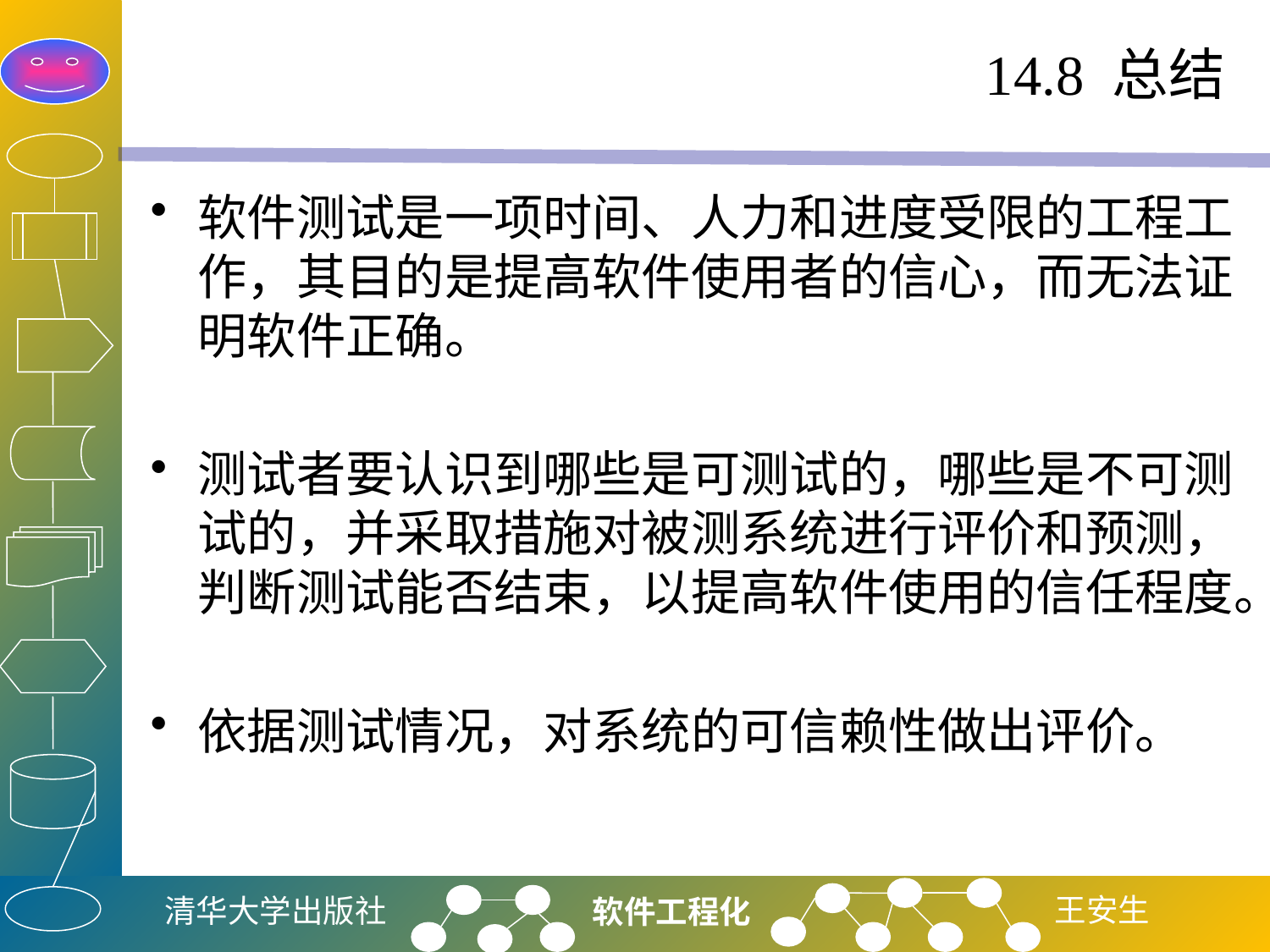

# 14.8 总结
软件测试是一项时间、人力和进度受限的工程工作，其目的是提高软件使用者的信心，而无法证明软件正确。

测试者要认识到哪些是可测试的，哪些是不可测试的，并采取措施对被测系统进行评价和预测，判断测试能否结束，以提高软件使用的信任程度。

依据测试情况，对系统的可信赖性做出评价。